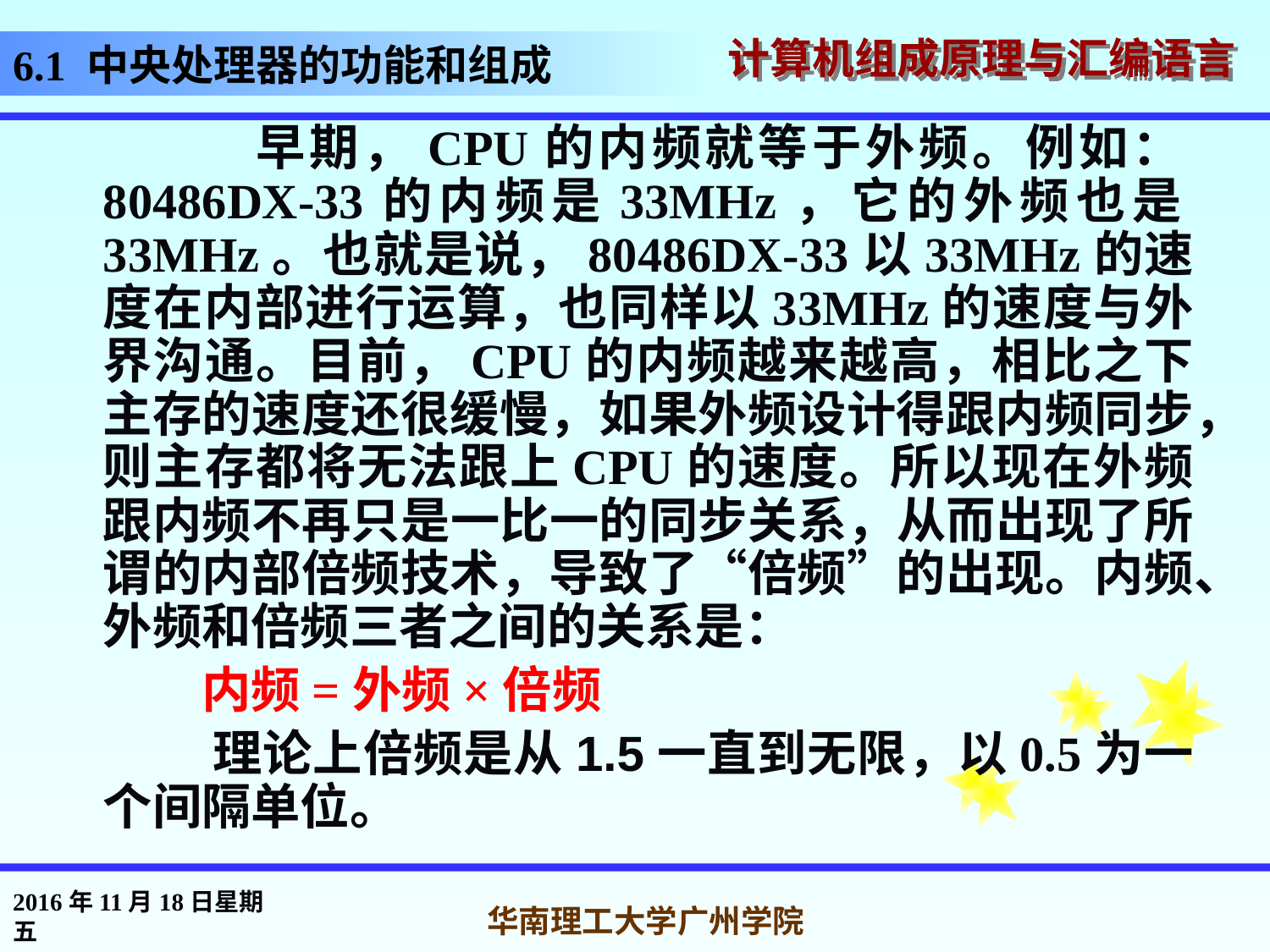

# 6.1 中央处理器的功能和组成
            早期，CPU的内频就等于外频。例如：80486DX-33的内频是33MHz，它的外频也是33MHz。也就是说，80486DX-33以33MHz的速度在内部进行运算，也同样以33MHz的速度与外界沟通。目前，CPU的内频越来越高，相比之下主存的速度还很缓慢，如果外频设计得跟内频同步，则主存都将无法跟上CPU的速度。所以现在外频跟内频不再只是一比一的同步关系，从而出现了所谓的内部倍频技术，导致了“倍频”的出现。内频、外频和倍频三者之间的关系是：
            内频=外频×倍频
            理论上倍频是从1.5一直到无限，以0.5为一个间隔单位。
2016年11月18日星期五
华南理工大学广州学院